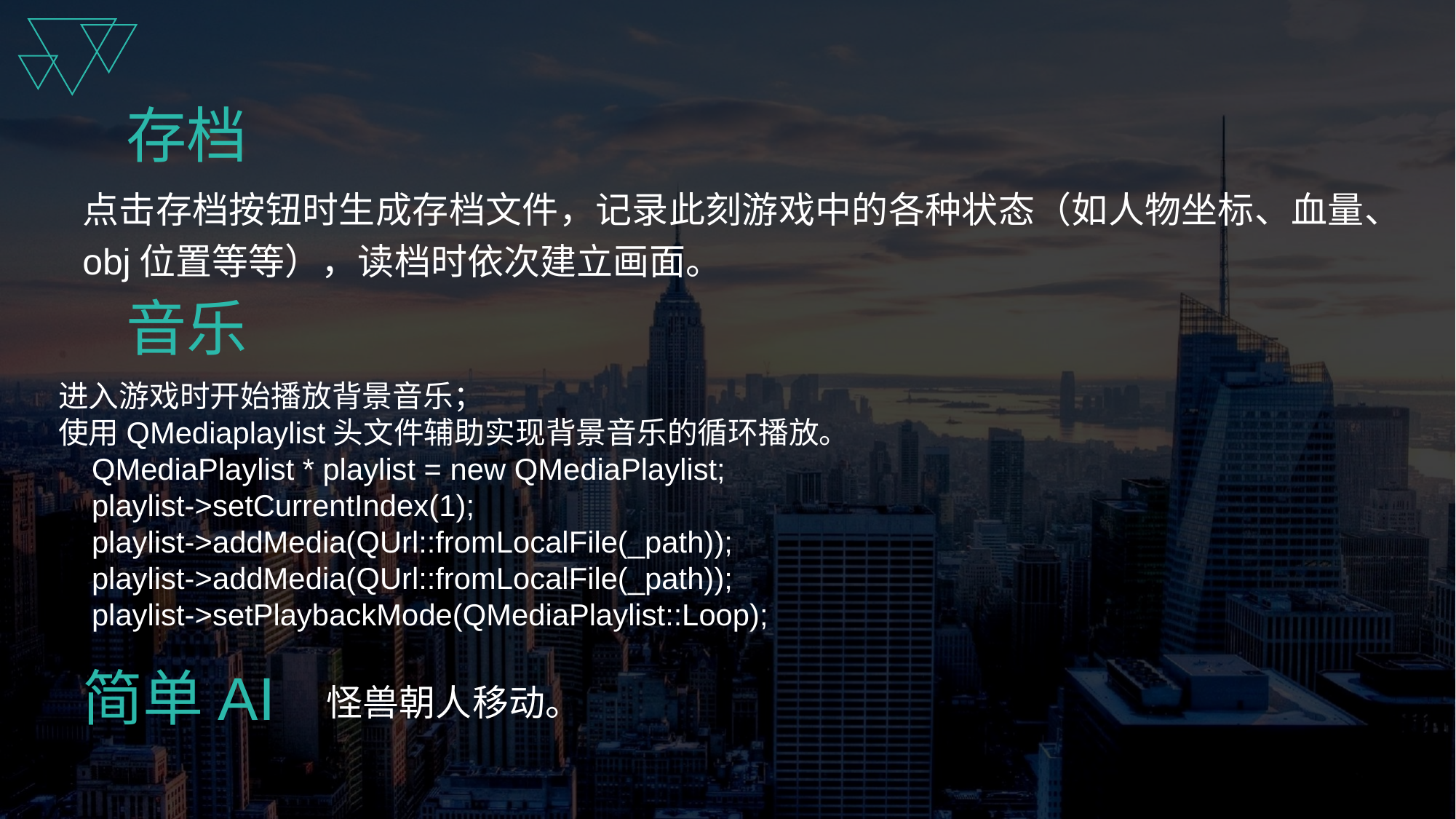

存档
点击存档按钮时生成存档文件，记录此刻游戏中的各种状态（如人物坐标、血量、obj位置等等），读档时依次建立画面。
音乐
进入游戏时开始播放背景音乐；
使用QMediaplaylist头文件辅助实现背景音乐的循环播放。
    QMediaPlaylist * playlist = new QMediaPlaylist;
    playlist->setCurrentIndex(1);
    playlist->addMedia(QUrl::fromLocalFile(_path));
    playlist->addMedia(QUrl::fromLocalFile(_path));
    playlist->setPlaybackMode(QMediaPlaylist::Loop);
# 简单AI
怪兽朝人移动。